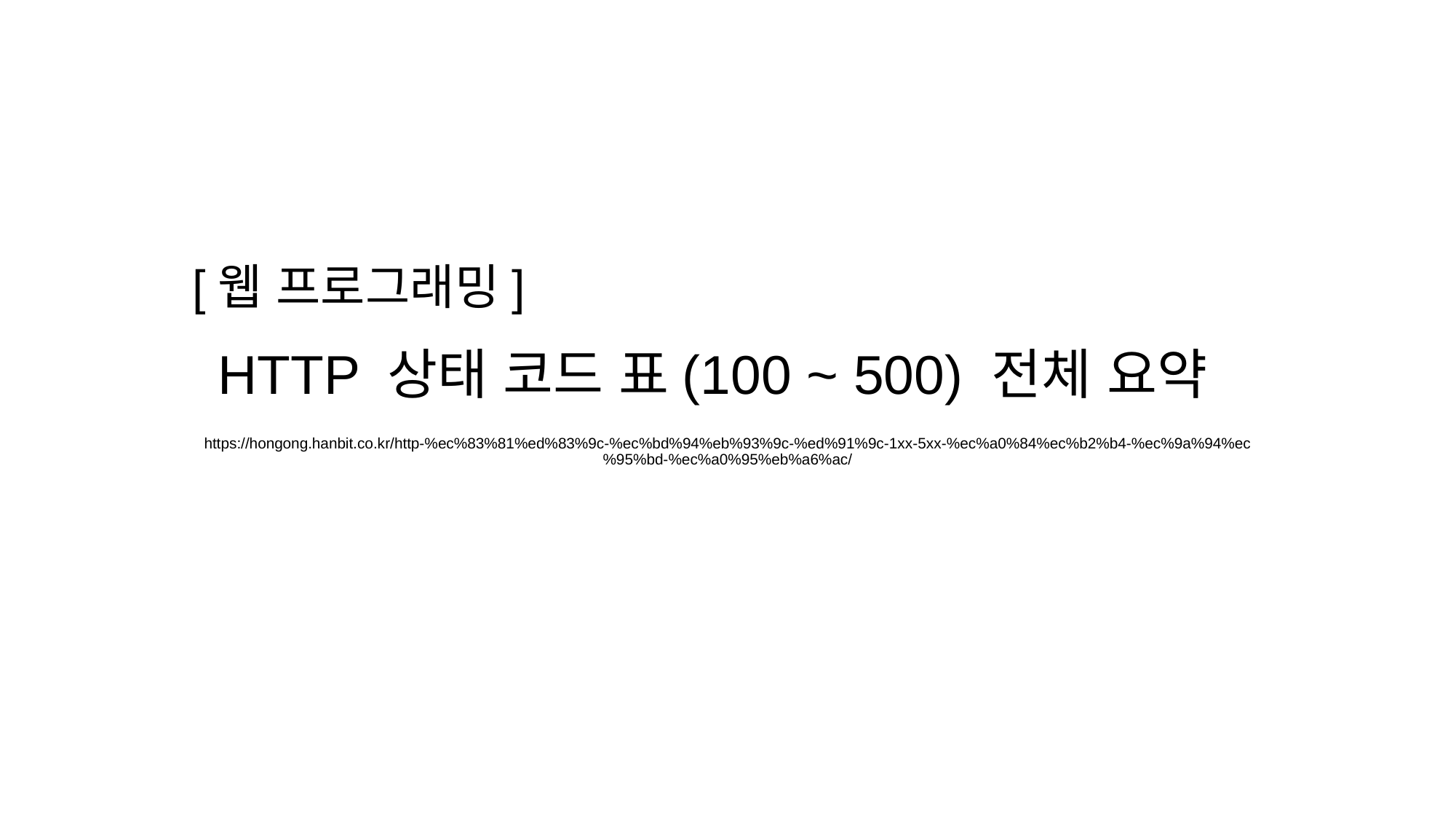

# [웹 프로그래밍] HTTP 상태 코드 표(100 ~ 500) 전체 요약
https://hongong.hanbit.co.kr/http-%ec%83%81%ed%83%9c-%ec%bd%94%eb%93%9c-%ed%91%9c-1xx-5xx-%ec%a0%84%ec%b2%b4-%ec%9a%94%ec%95%bd-%ec%a0%95%eb%a6%ac/